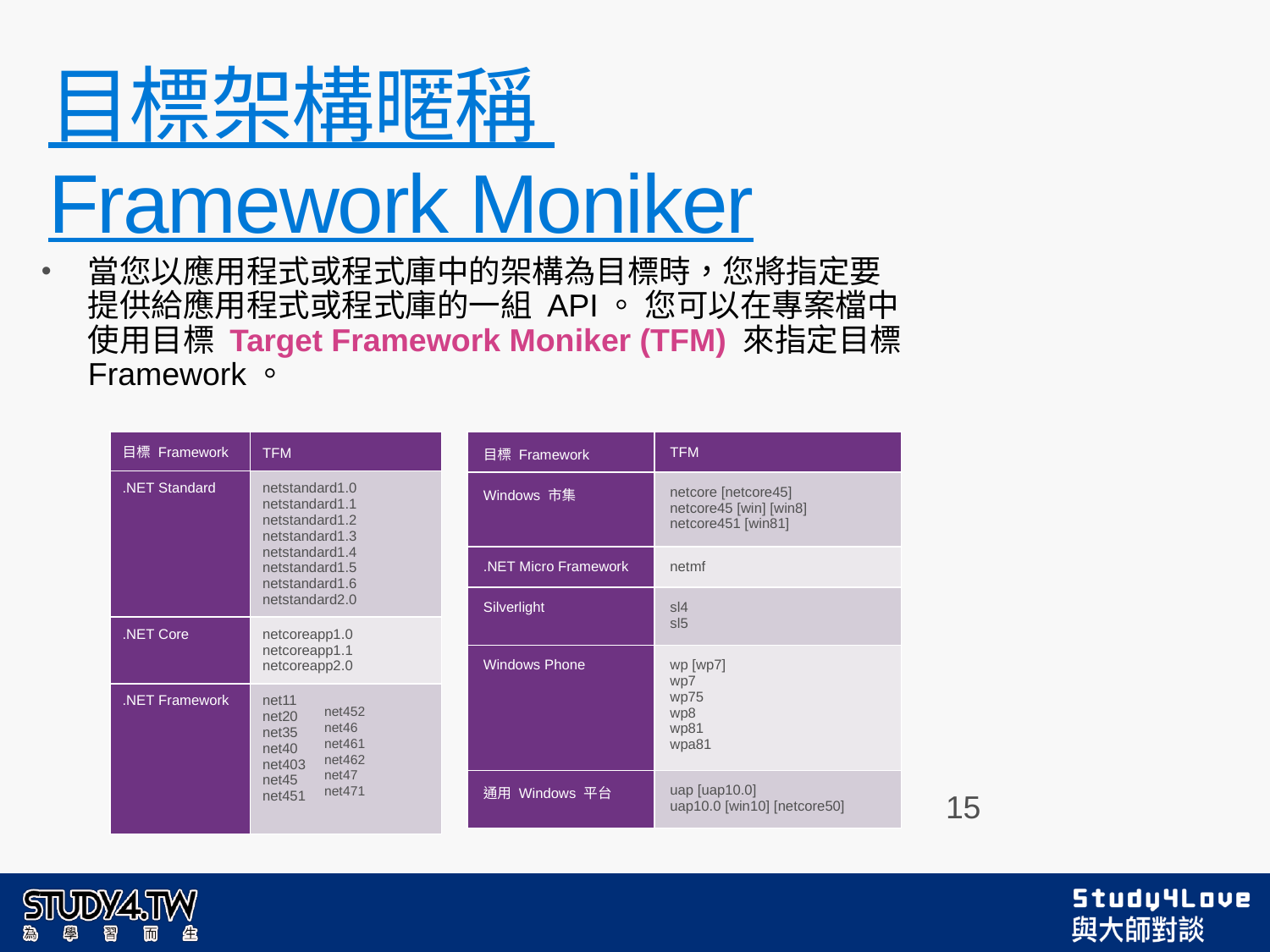

# 目標架構暱稱 Framework Moniker
當您以應用程式或程式庫中的架構為目標時，您將指定要提供給應用程式或程式庫的一組 API。 您可以在專案檔中使用目標 Target Framework Moniker (TFM) 來指定目標 Framework。
| 目標 Framework | TFM |
| --- | --- |
| .NET Standard | netstandard1.0 netstandard1.1 netstandard1.2 netstandard1.3 netstandard1.4 netstandard1.5 netstandard1.6 netstandard2.0 |
| .NET Core | netcoreapp1.0 netcoreapp1.1 netcoreapp2.0 |
| .NET Framework | net11 net20 net35 net40 net403 net45 net451 |
| 目標 Framework | TFM |
| --- | --- |
| Windows 市集 | netcore [netcore45] netcore45 [win] [win8] netcore451 [win81] |
| .NET Micro Framework | netmf |
| Silverlight | sl4 sl5 |
| Windows Phone | wp [wp7] wp7 wp75 wp8 wp81 wpa81 |
| 通用 Windows 平台 | uap [uap10.0] uap10.0 [win10] [netcore50] |
net452
net46
net461
net462
net47
net471
15